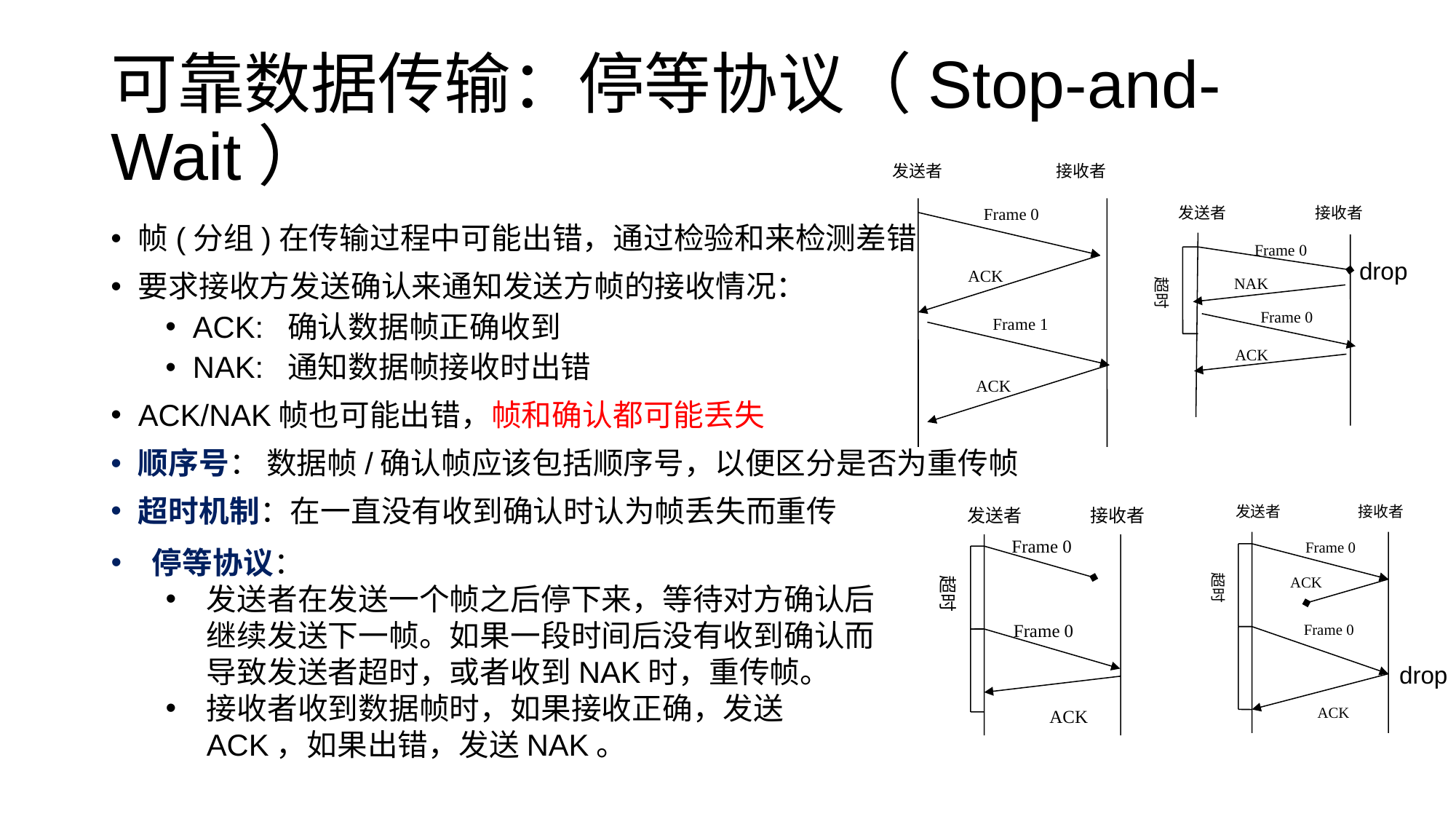

# 可靠数据传输：停等协议（Stop-and-Wait）
发送者
接收者

Frame 0

ACK
Frame 1

ACK
发送者
接收者

Frame 0

drop
NAK
超时

Frame 0

ACK

drop
帧(分组)在传输过程中可能出错，通过检验和来检测差错
要求接收方发送确认来通知发送方帧的接收情况：
ACK:  确认数据帧正确收到
NAK:  通知数据帧接收时出错
ACK/NAK帧也可能出错，帧和确认都可能丢失
顺序号： 数据帧/确认帧应该包括顺序号，以便区分是否为重传帧
超时机制：在一直没有收到确认时认为帧丢失而重传

发送者
接收者

Frame 0

超时
ACK

Frame 0

ACK

发送者
接收者
Frame 0

超时
Frame 0

ACK

停等协议：
发送者在发送一个帧之后停下来，等待对方确认后继续发送下一帧。如果一段时间后没有收到确认而导致发送者超时，或者收到NAK时，重传帧。
接收者收到数据帧时，如果接收正确，发送ACK，如果出错，发送NAK。